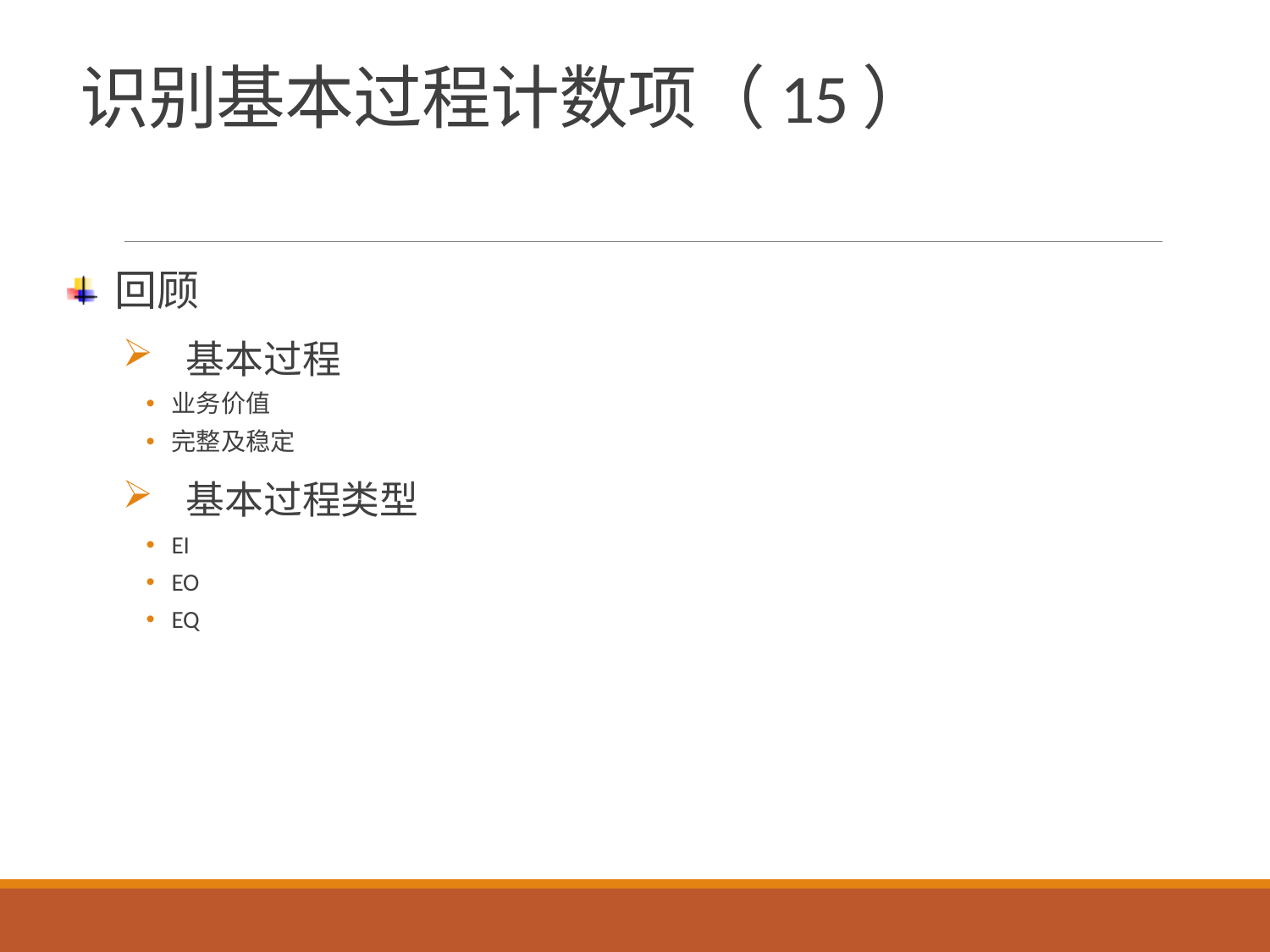

# 识别基本过程计数项（15）
回顾
基本过程
业务价值
完整及稳定
基本过程类型
EI
EO
EQ